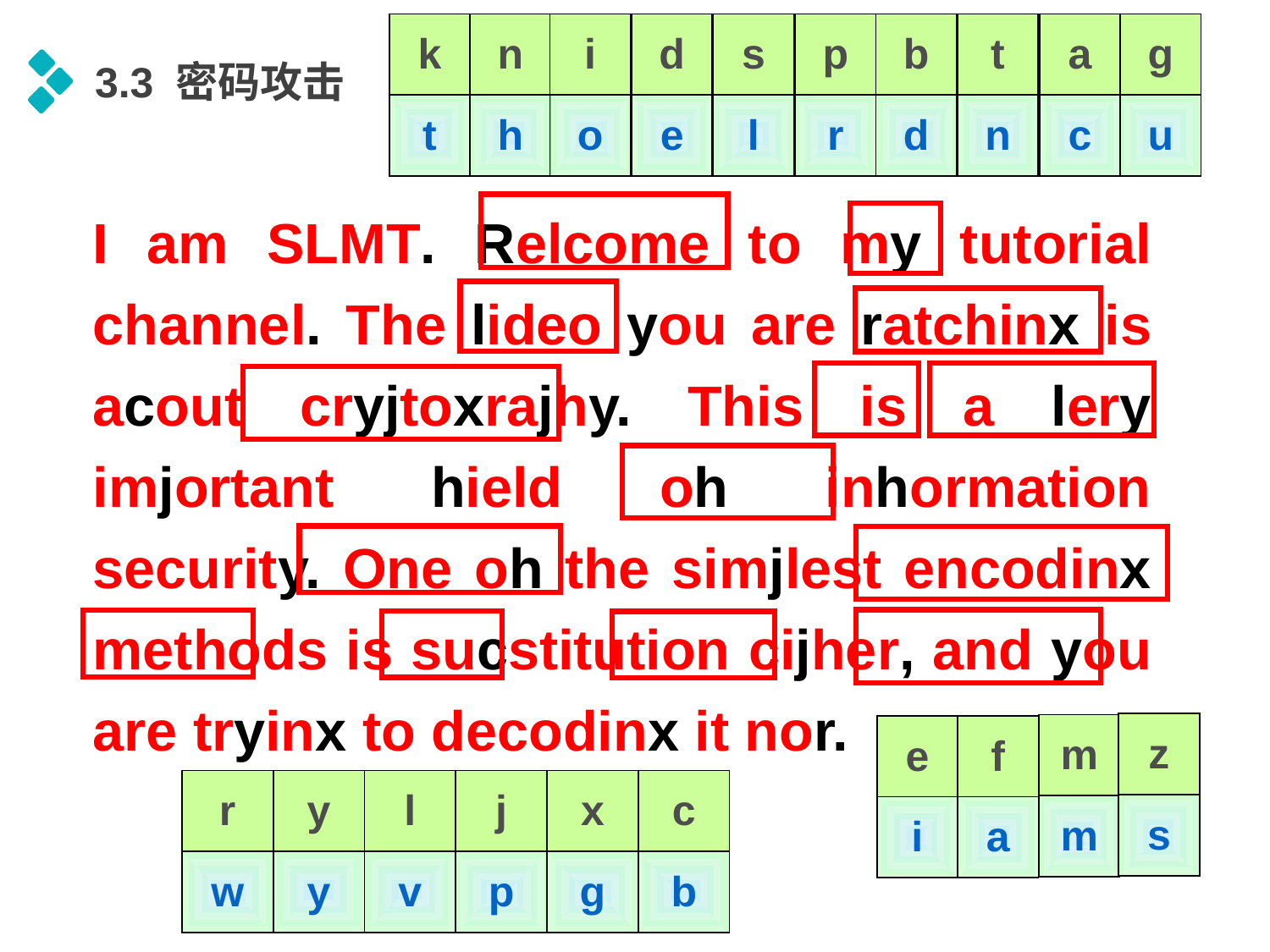

| k | n |
| --- | --- |
| t | h |
| i |
| --- |
| o |
| d |
| --- |
| e |
| s |
| --- |
| l |
| p | b |
| --- | --- |
| r | d |
| t |
| --- |
| n |
| a | g |
| --- | --- |
| c | u |

3.3 密码攻击

I am SLMT. Relcome to my tutorial channel. The lideo you are ratchinx is acout cryjtoxrajhy. This is a lery imjortant hield oh inhormation security. One oh the simjlest encodinx methods is sucstitution cijher, and you are tryinx to decodinx it nor.

| z |
| --- |
| s |
| m |
| --- |
| m |
| e | f |
| --- | --- |
| i | a |
| r | y | l | j | x | c |
| --- | --- | --- | --- | --- | --- |
| w | y | v | p | g | b |